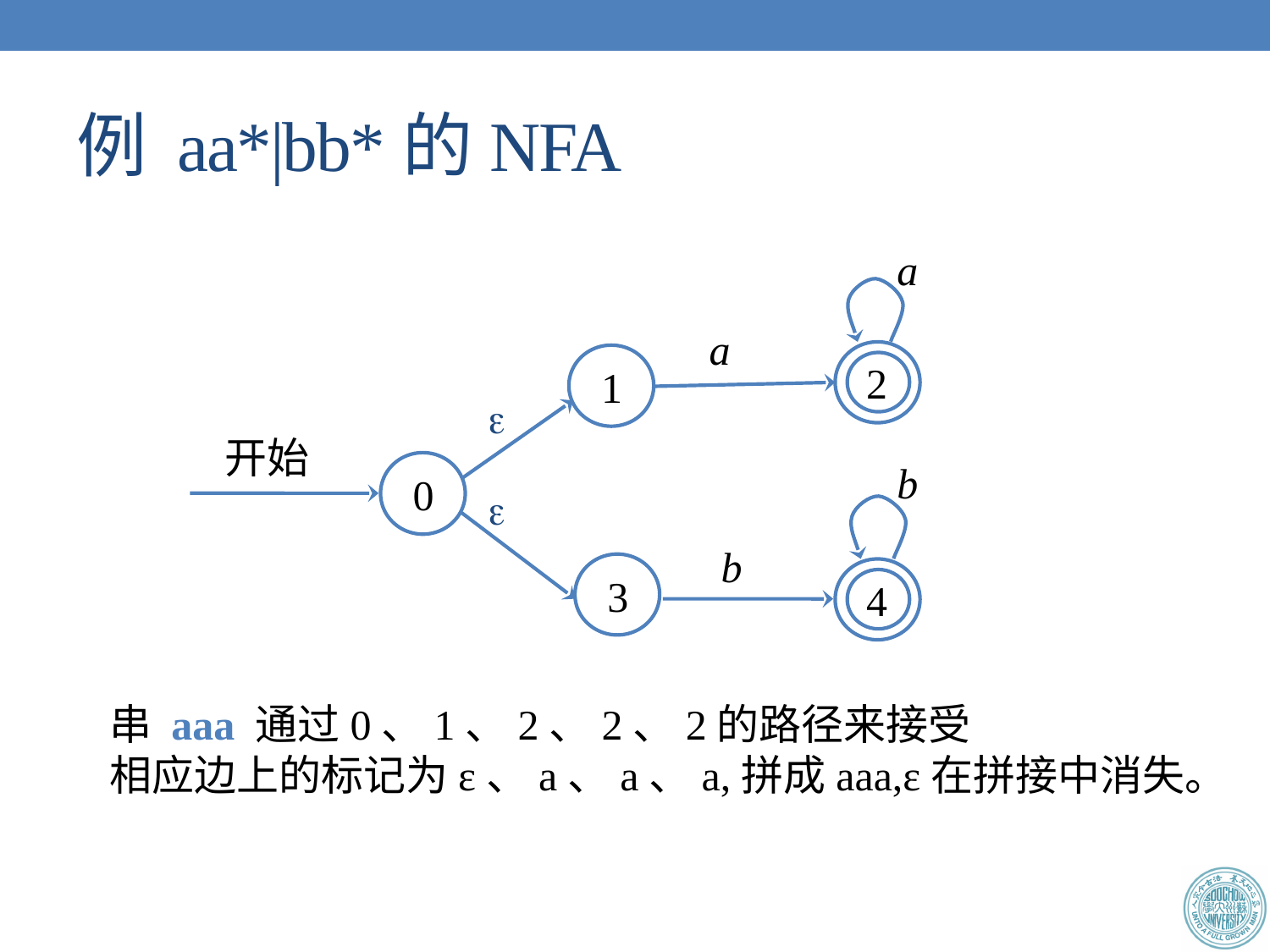

# 例 aa*|bb*的NFA
a

a

2
1

ε

开始
0
b
ε

b
3

4

串 aaa 通过0、1、2、2、2的路径来接受
相应边上的标记为ε、a、a、a,拼成aaa,ε在拼接中消失。